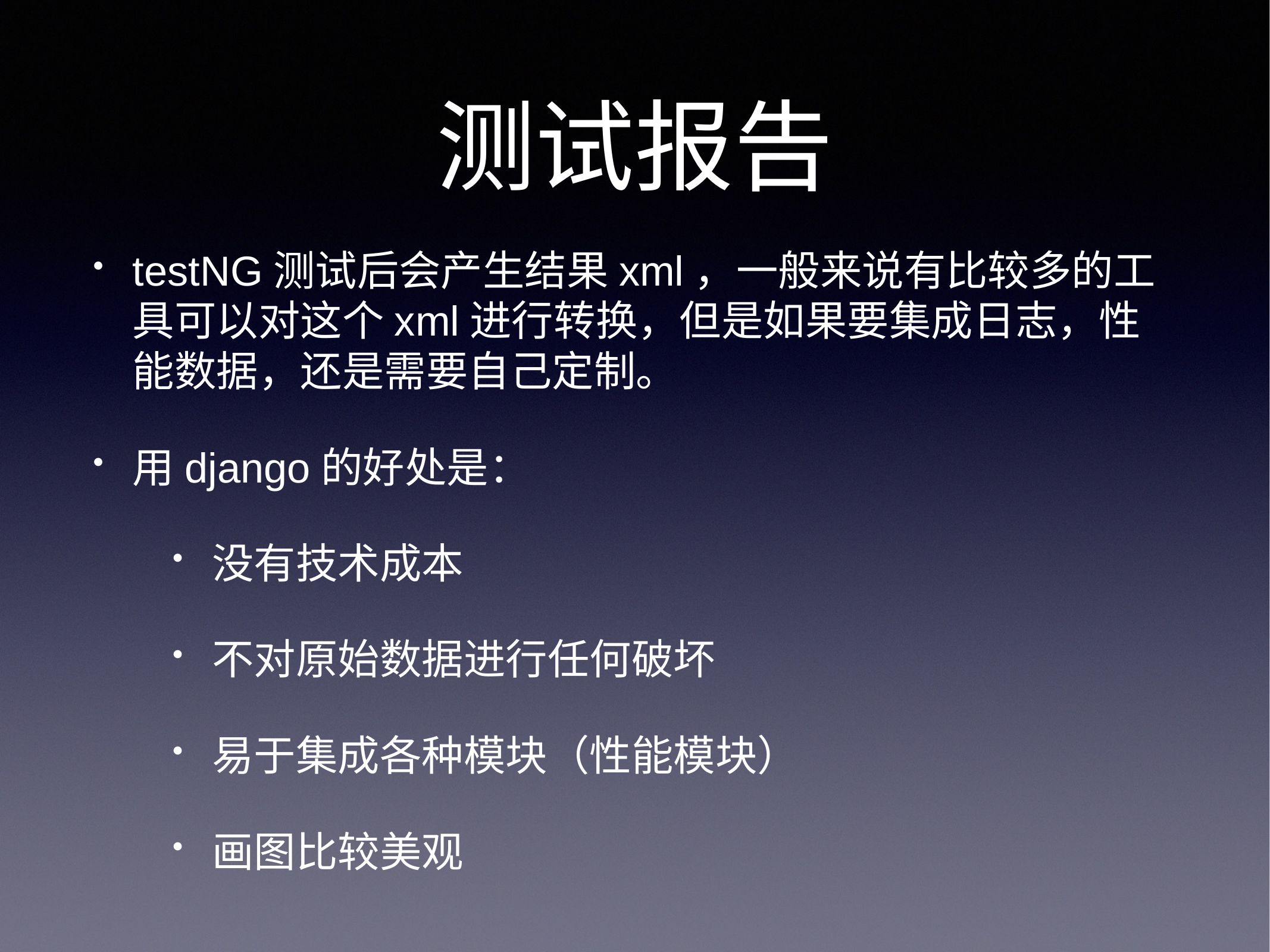

# 测试报告
testNG测试后会产生结果xml，一般来说有比较多的工具可以对这个xml进行转换，但是如果要集成日志，性能数据，还是需要自己定制。
用django的好处是：
没有技术成本
不对原始数据进行任何破坏
易于集成各种模块（性能模块）
画图比较美观